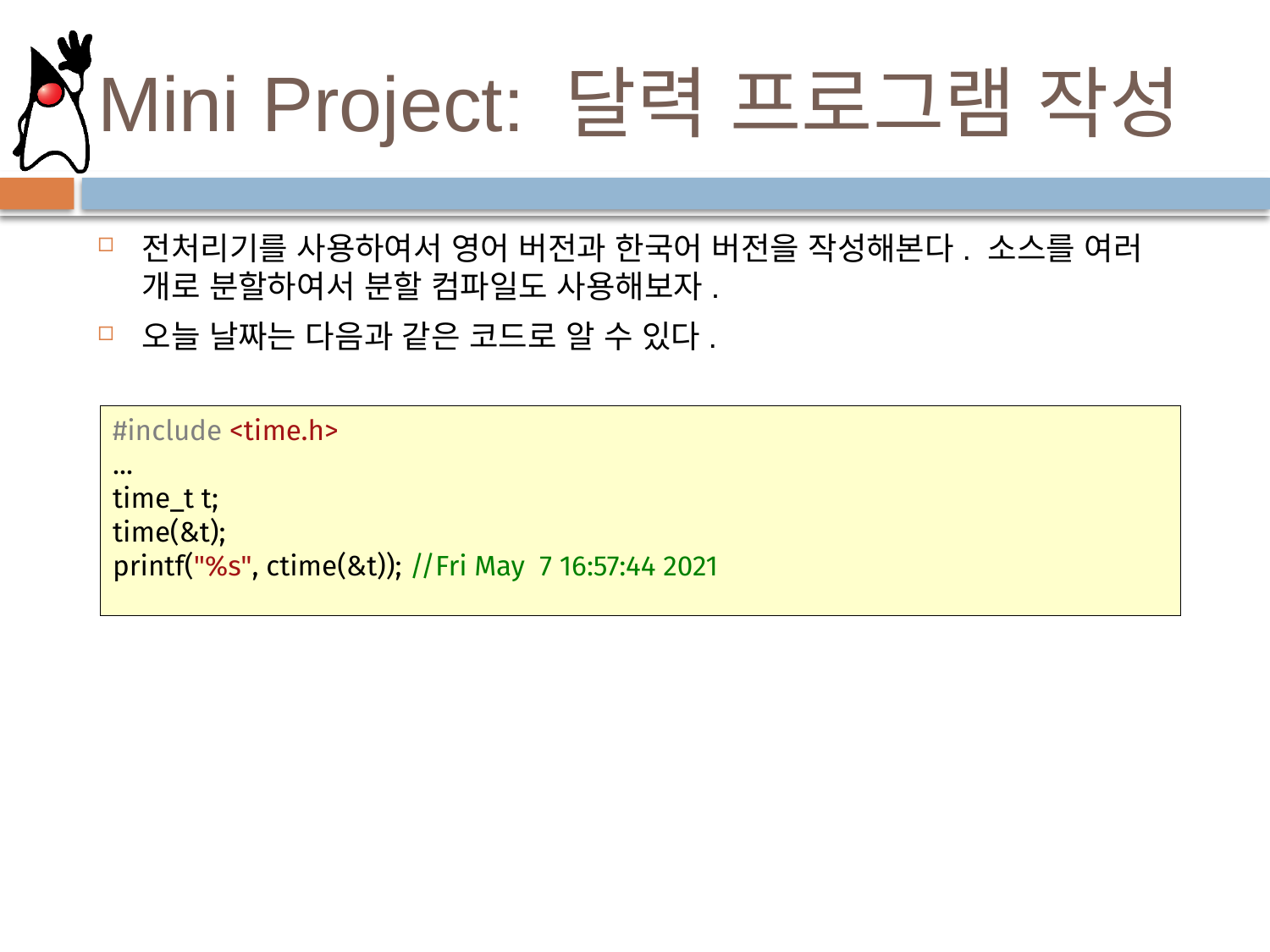

# Mini Project: 달력 프로그램 작성
전처리기를 사용하여서 영어 버전과 한국어 버전을 작성해본다. 소스를 여러 개로 분할하여서 분할 컴파일도 사용해보자.
오늘 날짜는 다음과 같은 코드로 알 수 있다.
#include <time.h>
...
time_t t;
time(&t);
printf("%s", ctime(&t)); //Fri May  7 16:57:44 2021